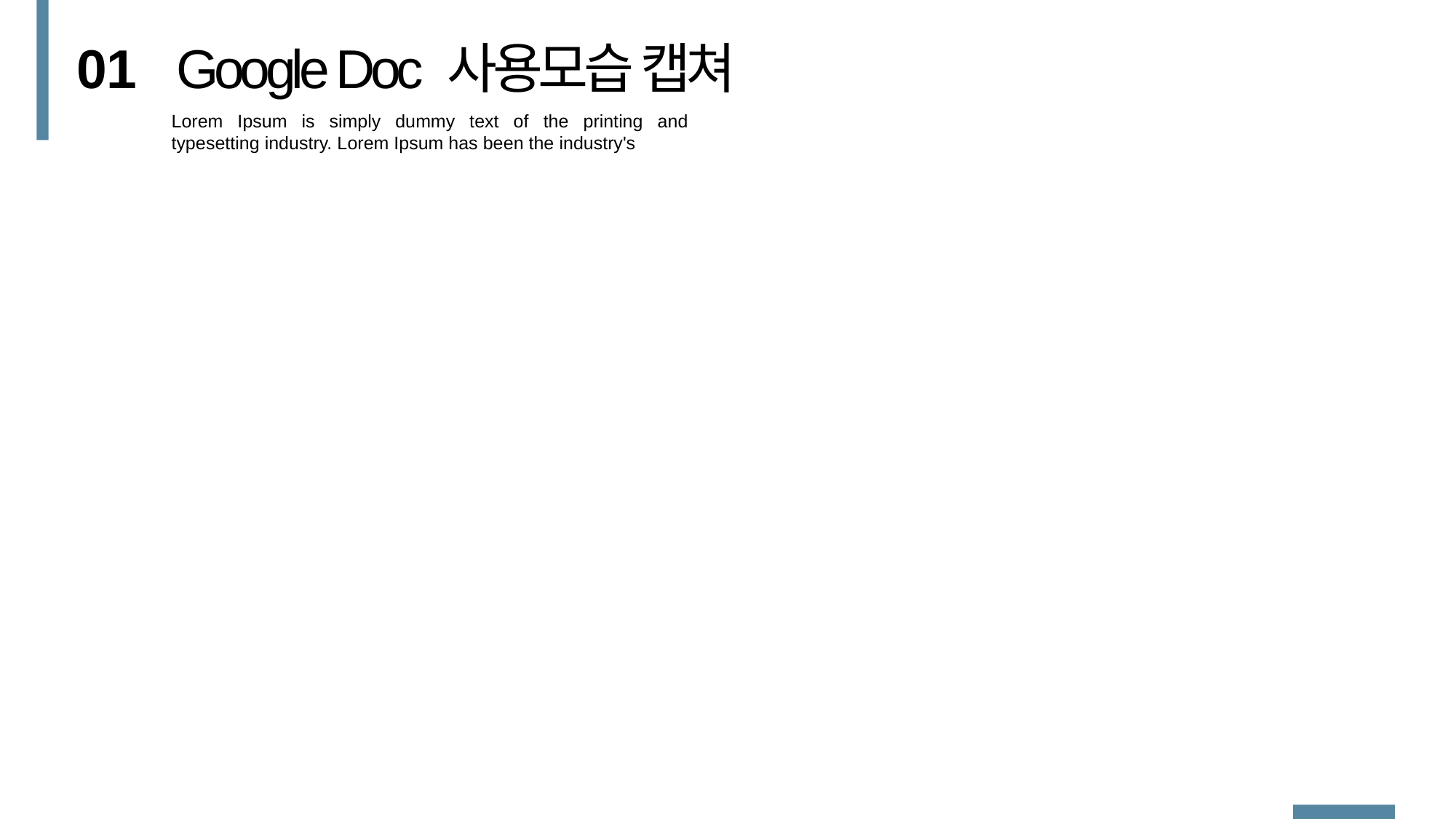

01
Google Doc 사용모습 캡쳐
Lorem Ipsum is simply dummy text of the printing and typesetting industry. Lorem Ipsum has been the industry's